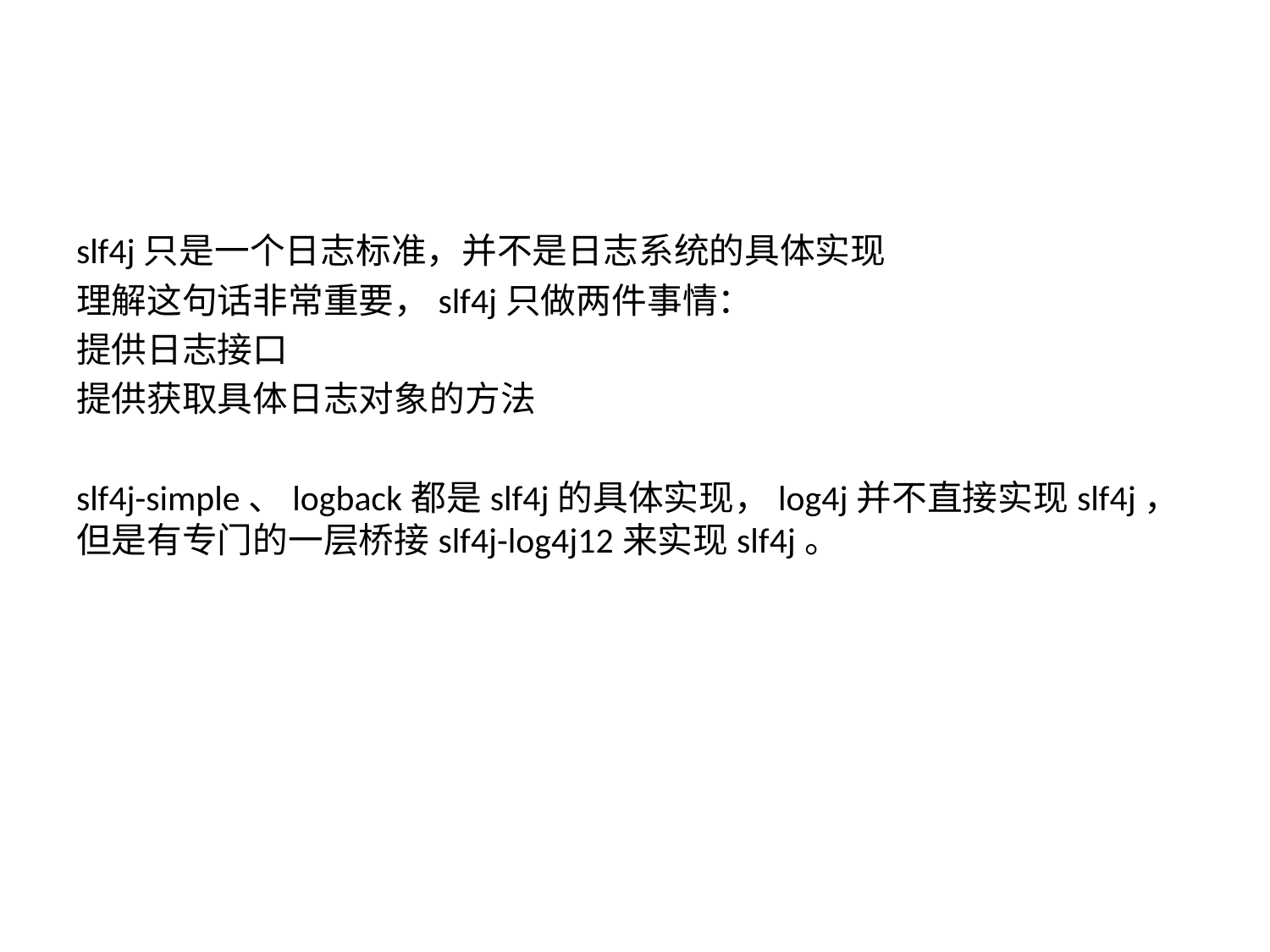

#
slf4j只是一个日志标准，并不是日志系统的具体实现
理解这句话非常重要，slf4j只做两件事情：
提供日志接口
提供获取具体日志对象的方法

slf4j-simple、logback都是slf4j的具体实现，log4j并不直接实现slf4j，但是有专门的一层桥接slf4j-log4j12来实现slf4j。